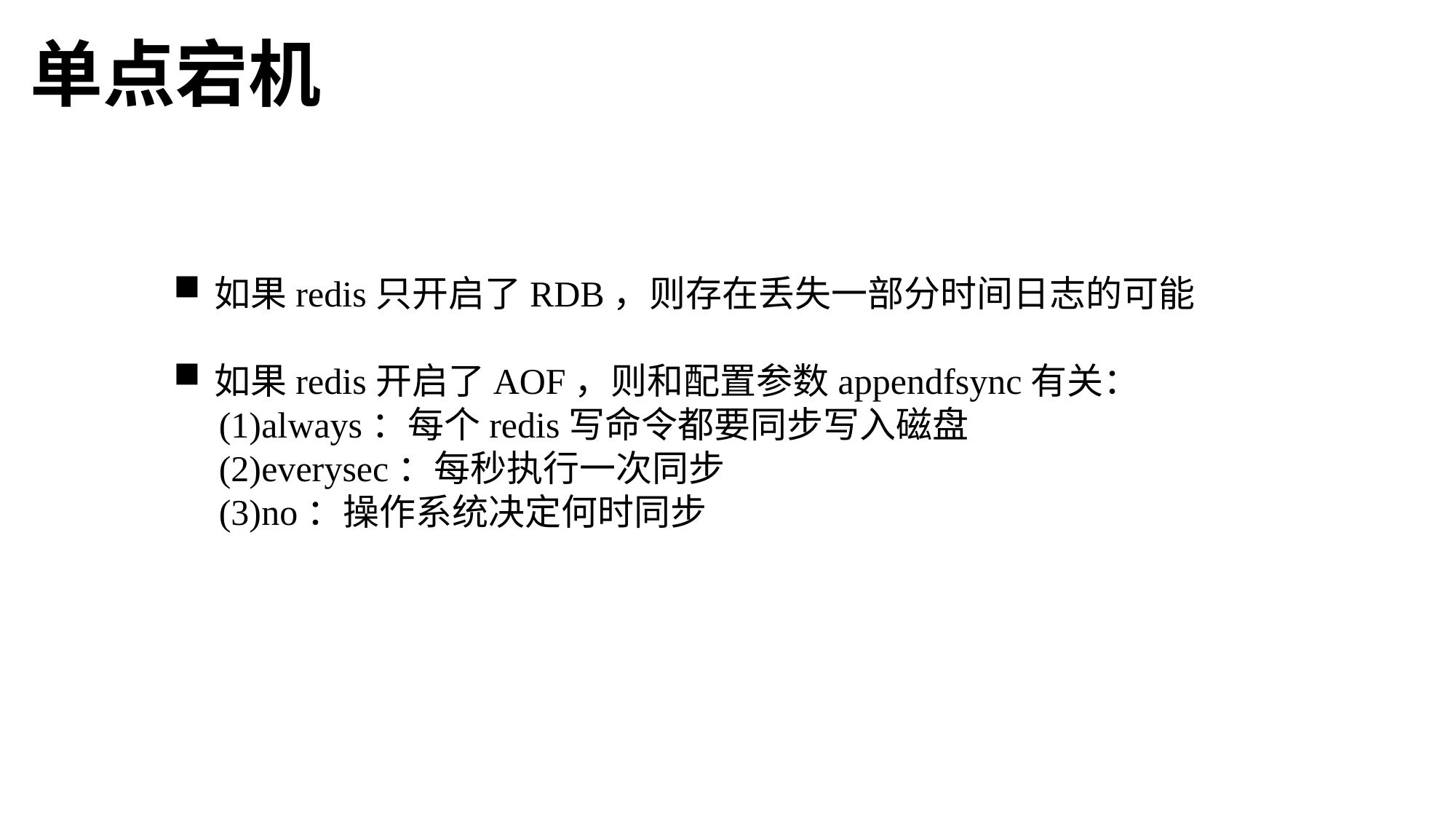

单点宕机
如果redis只开启了RDB，则存在丢失一部分时间日志的可能

如果redis开启了AOF，则和配置参数appendfsync有关：
     (1)always：每个redis写命令都要同步写入磁盘
     (2)everysec：每秒执行一次同步
     (3)no：操作系统决定何时同步